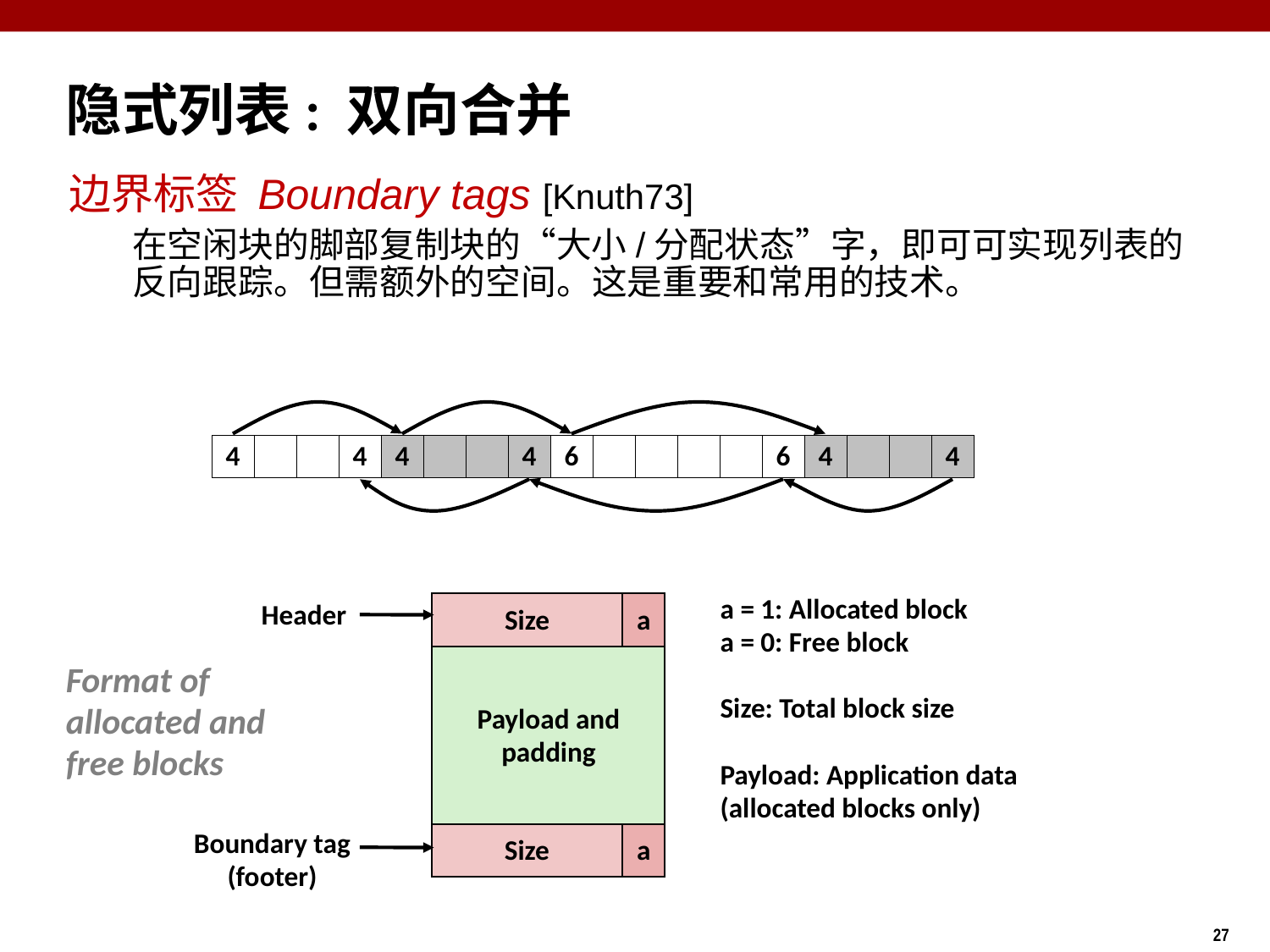

# 隐式列表: 双向合并
边界标签 Boundary tags [Knuth73]
在空闲块的脚部复制块的“大小/分配状态”字，即可可实现列表的反向跟踪。但需额外的空间。这是重要和常用的技术。

4

4
4

4
6

6
4

4

a = 1: Allocated block
a = 0: Free block

Size: Total block size

Payload: Application data
(allocated blocks only)

Header
Size
a

Payload and
padding
Boundary tag
(footer)
Size
a

Format of
allocated and
free blocks